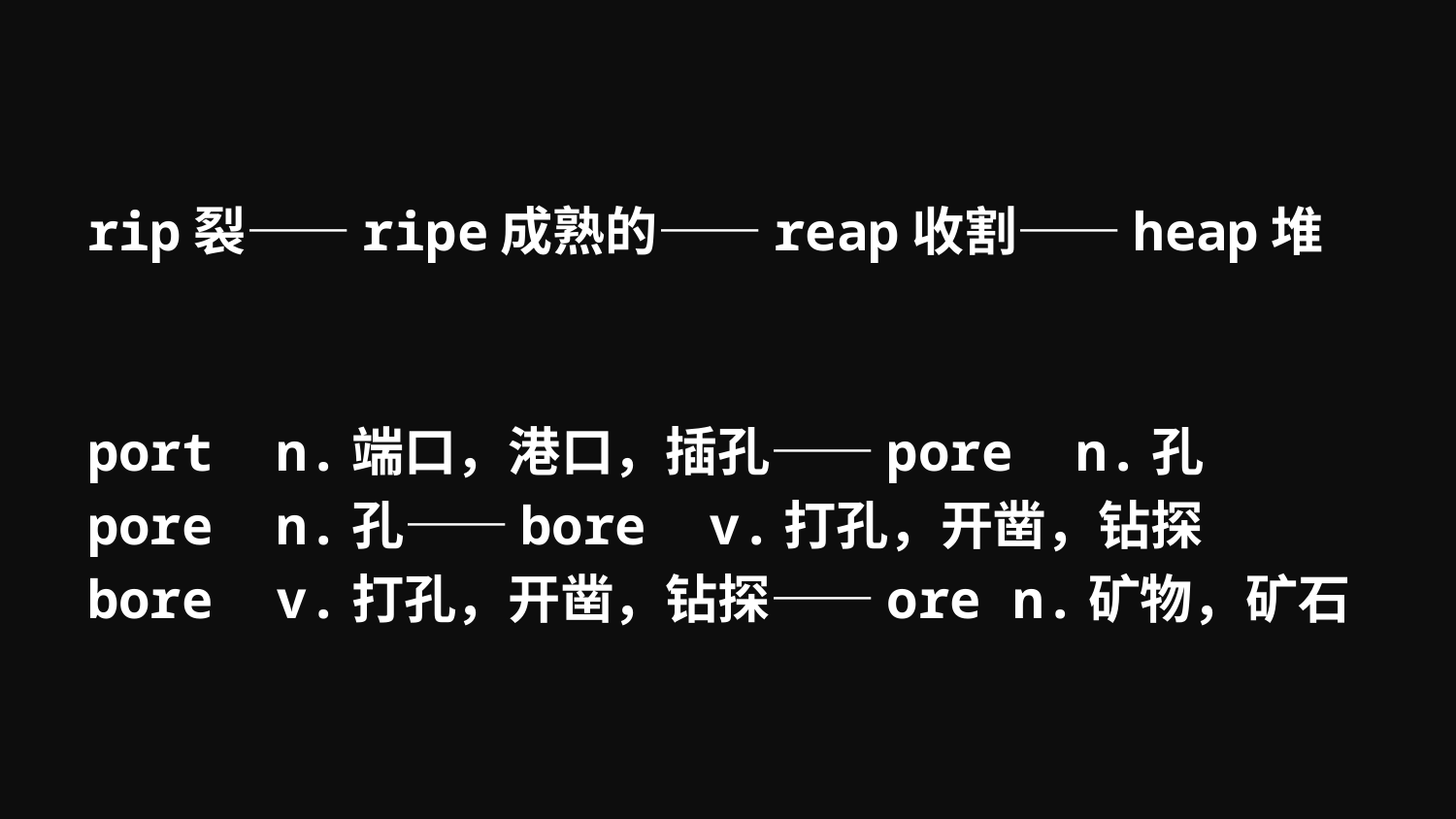

#
rip裂——ripe成熟的——reap收割——heap堆

port  n.端口，港口，插孔——pore  n.孔
pore  n.孔——bore  v.打孔，开凿，钻探
bore  v.打孔，开凿，钻探——ore n.矿物，矿石